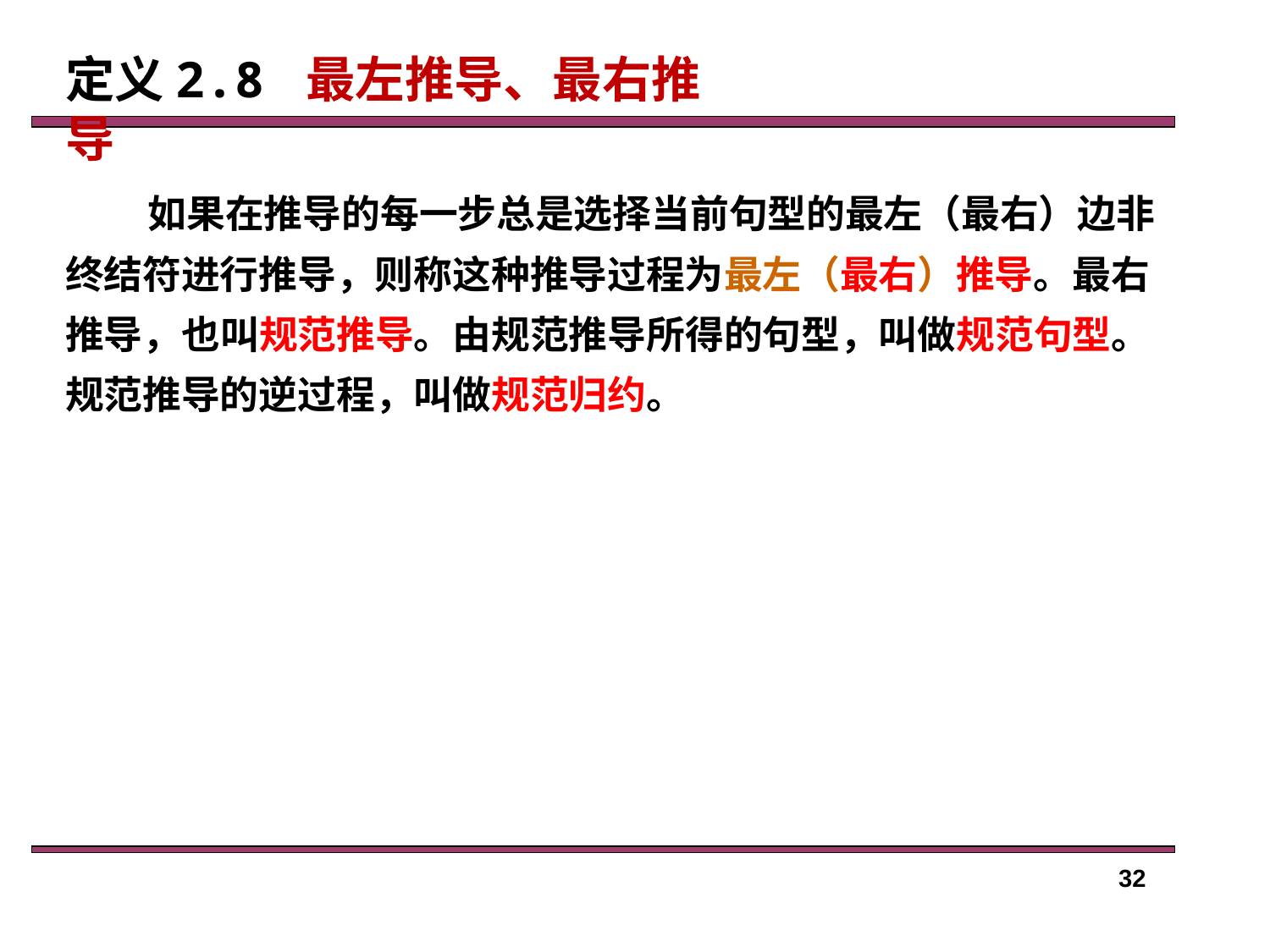

定义2.8 最左推导、最右推导
如果在推导的每一步总是选择当前句型的最左（最右）边非终结符进行推导，则称这种推导过程为最左（最右）推导。最右推导，也叫规范推导。由规范推导所得的句型，叫做规范句型。规范推导的逆过程，叫做规范归约。
32